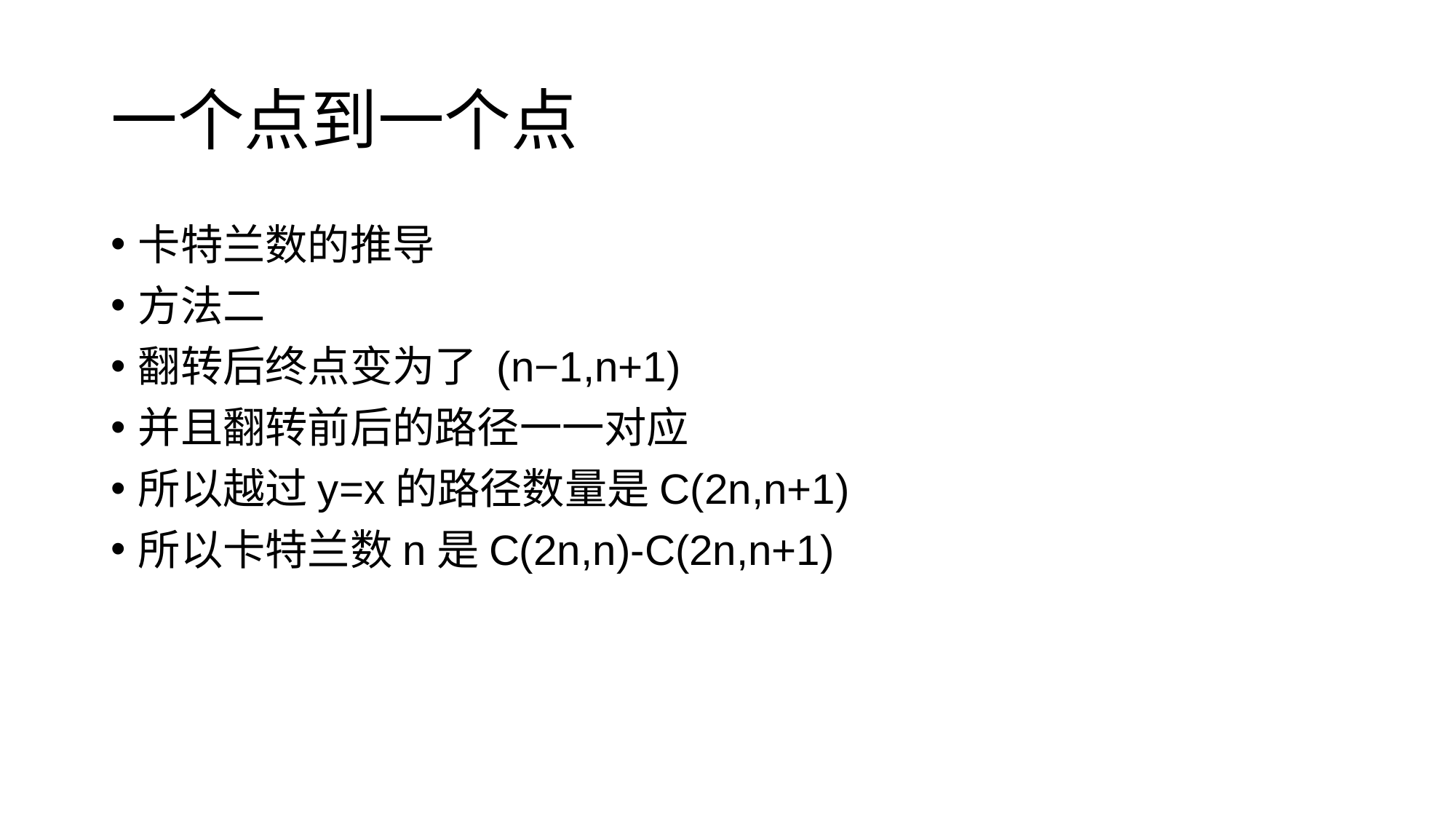

# 一个点到一个点
卡特兰数的推导
方法二
翻转后终点变为了 (n−1,n+1)
并且翻转前后的路径一一对应
所以越过y=x的路径数量是C(2n,n+1)
所以卡特兰数n是C(2n,n)-C(2n,n+1)